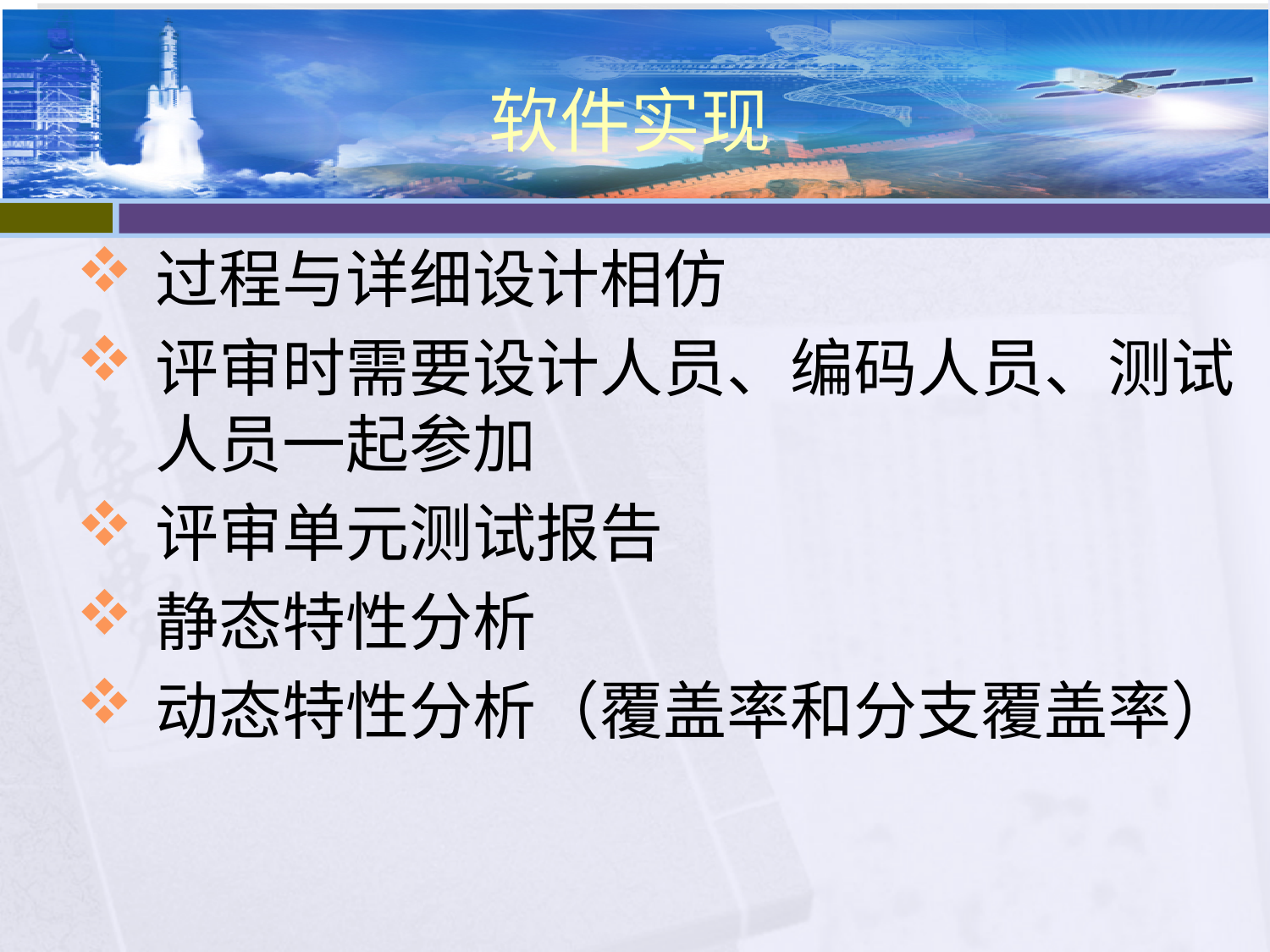

# 软件实现

过程与详细设计相仿
评审时需要设计人员、编码人员、测试人员一起参加
评审单元测试报告
静态特性分析
动态特性分析（覆盖率和分支覆盖率）